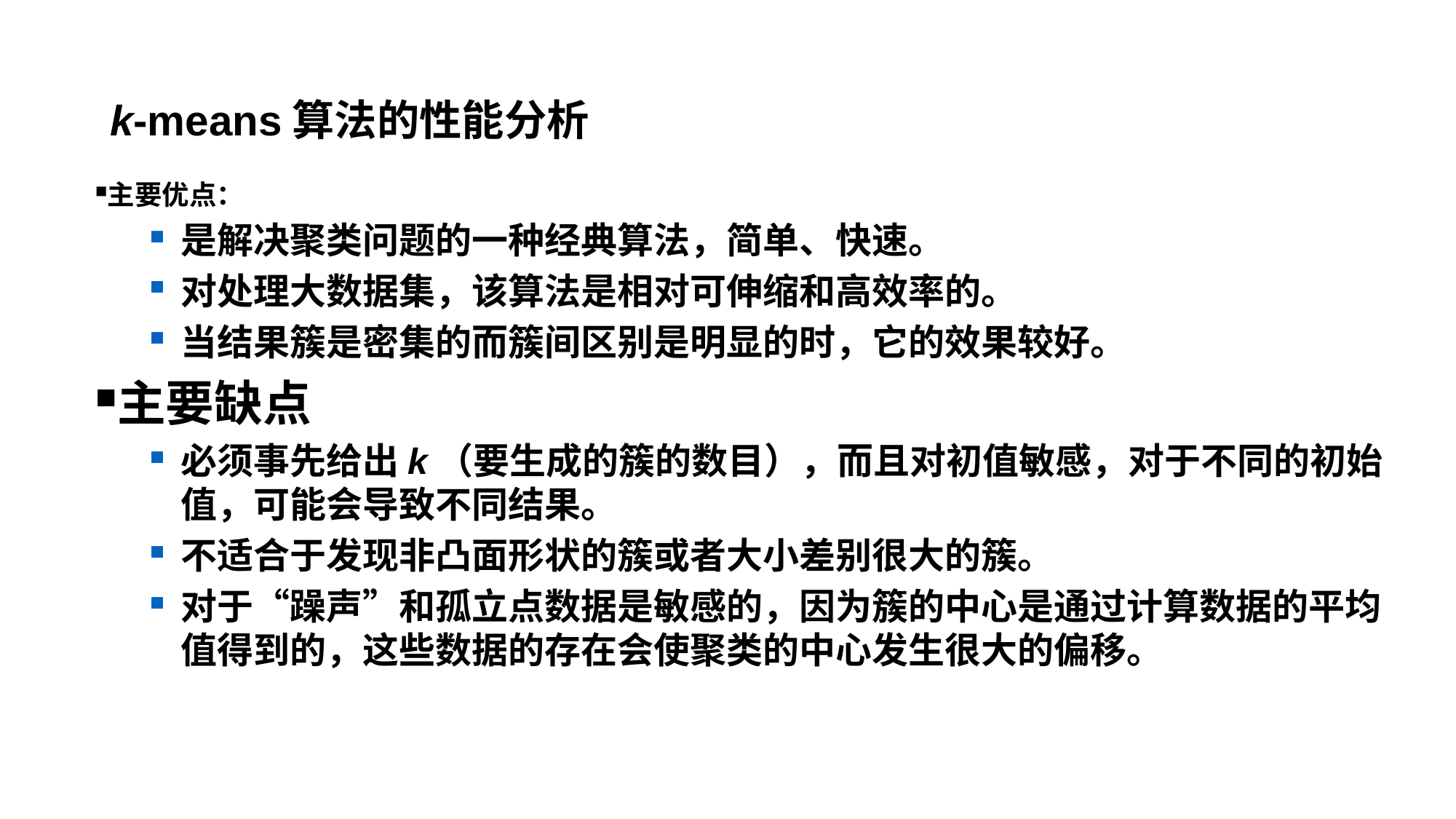

k-means算法的性能分析
主要优点：
是解决聚类问题的一种经典算法，简单、快速。
对处理大数据集，该算法是相对可伸缩和高效率的。
当结果簇是密集的而簇间区别是明显的时，它的效果较好。
主要缺点
必须事先给出k（要生成的簇的数目），而且对初值敏感，对于不同的初始值，可能会导致不同结果。
不适合于发现非凸面形状的簇或者大小差别很大的簇。
对于“躁声”和孤立点数据是敏感的，因为簇的中心是通过计算数据的平均值得到的，这些数据的存在会使聚类的中心发生很大的偏移。